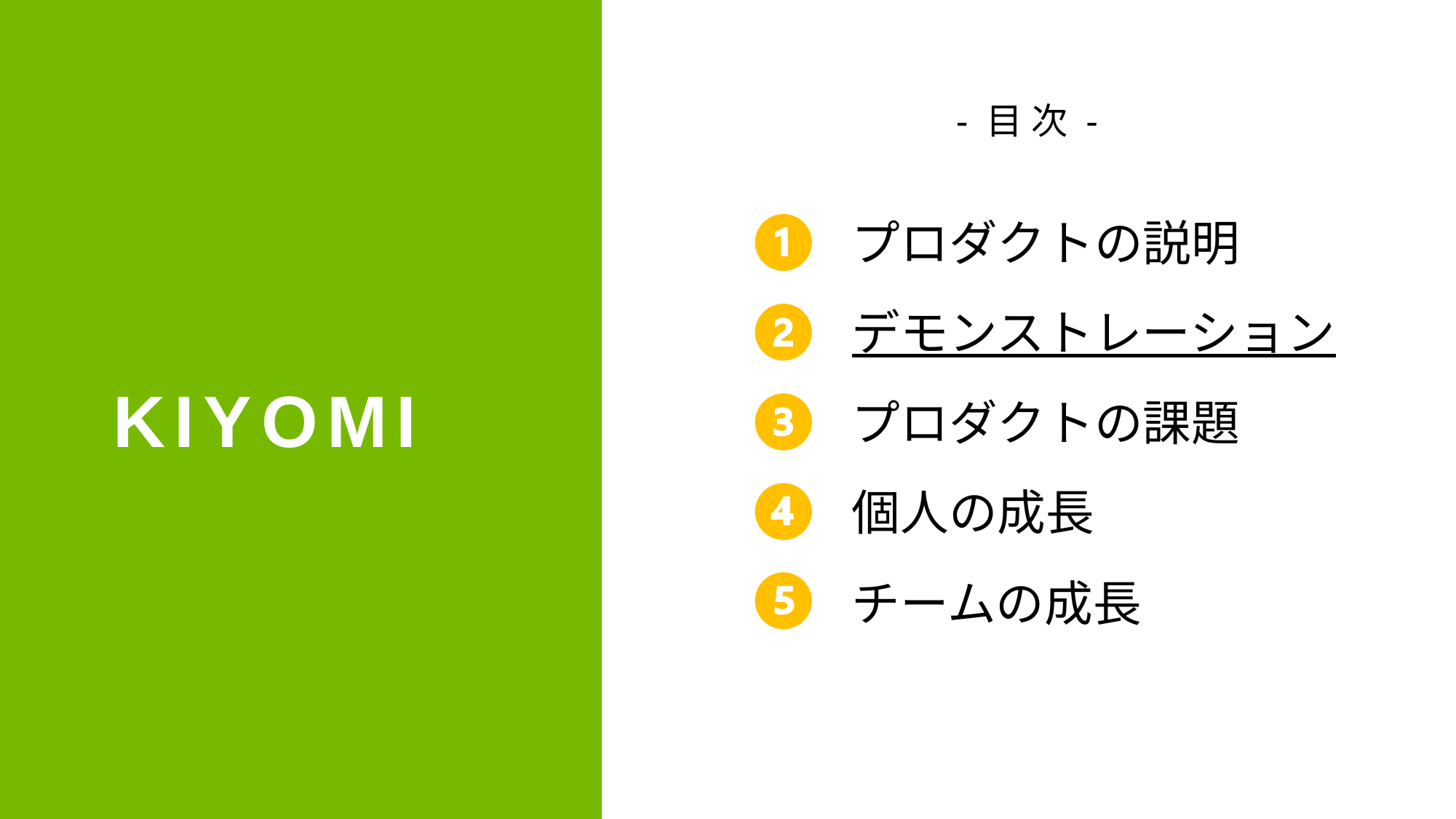

-目次-
プロダクトの説明

デモンストレーション

プロダクトの課題

個人の成長

チームの成長

# KIYOMI